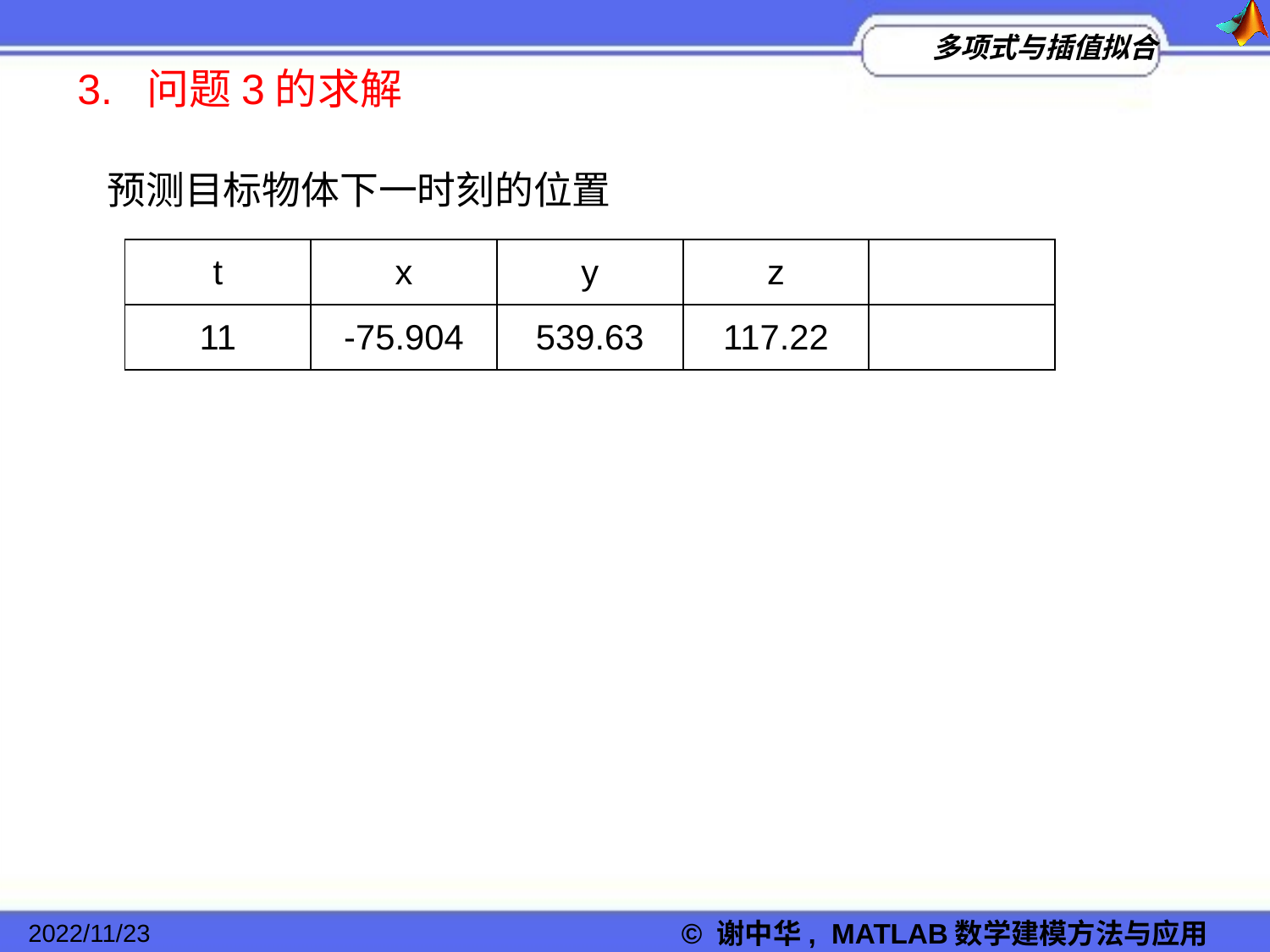

3.  问题3的求解
预测目标物体下一时刻的位置
| t | x | y | z |  |
| --- | --- | --- | --- | --- |
| 11 | -75.904 | 539.63 | 117.22 |  |
© 谢中华,  MATLAB数学建模方法与应用
2022/11/23